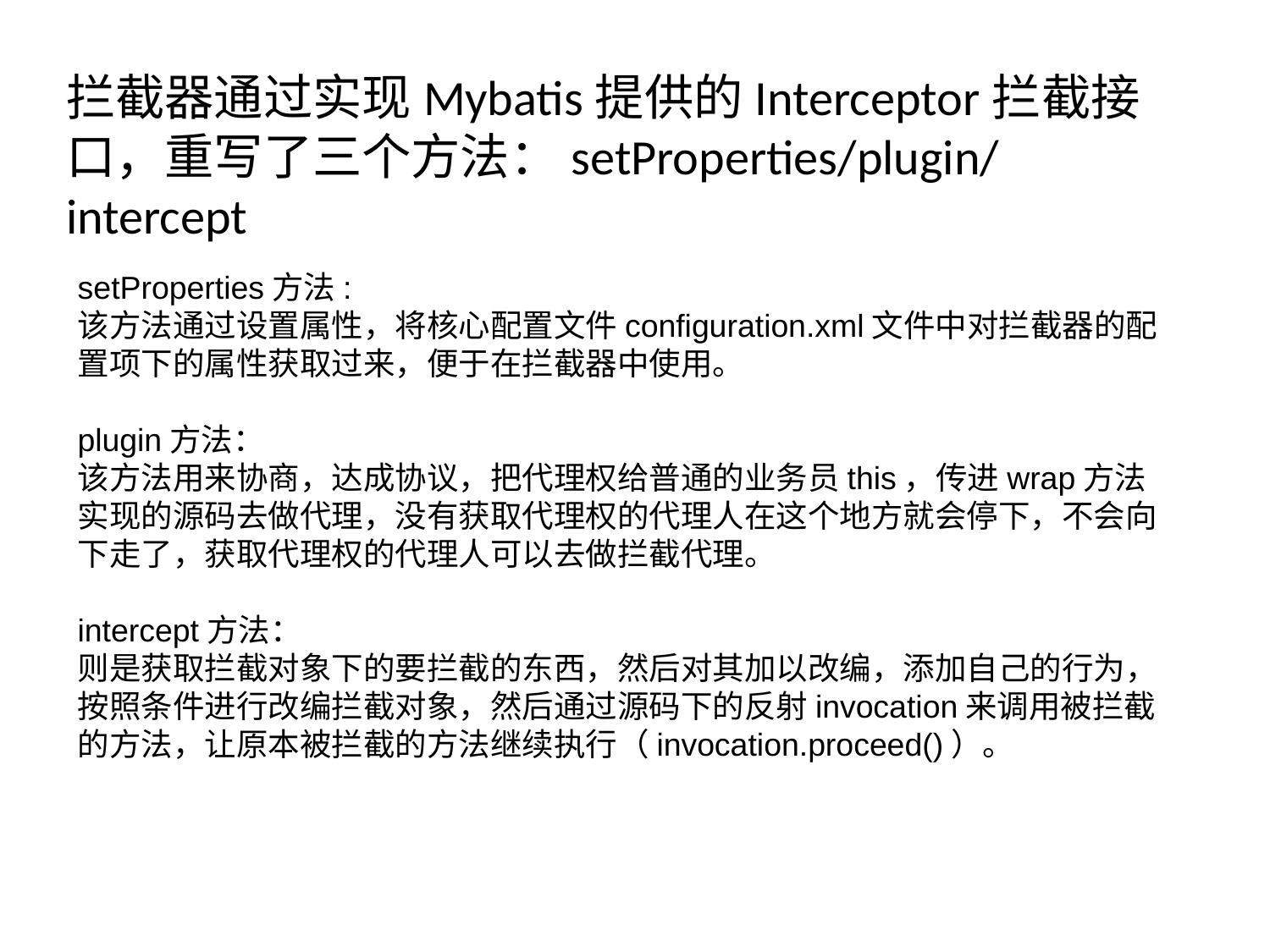

拦截器通过实现Mybatis提供的Interceptor拦截接口，重写了三个方法：setProperties/plugin/ intercept
setProperties方法:
该方法通过设置属性，将核心配置文件configuration.xml文件中对拦截器的配置项下的属性获取过来，便于在拦截器中使用。

plugin方法：
该方法用来协商，达成协议，把代理权给普通的业务员this，传进wrap方法实现的源码去做代理，没有获取代理权的代理人在这个地方就会停下，不会向下走了，获取代理权的代理人可以去做拦截代理。

intercept方法：
则是获取拦截对象下的要拦截的东西，然后对其加以改编，添加自己的行为，按照条件进行改编拦截对象，然后通过源码下的反射invocation来调用被拦截的方法，让原本被拦截的方法继续执行（invocation.proceed()）。
点击添加文本
点击添加文本
点击添加文本
点击添加文本